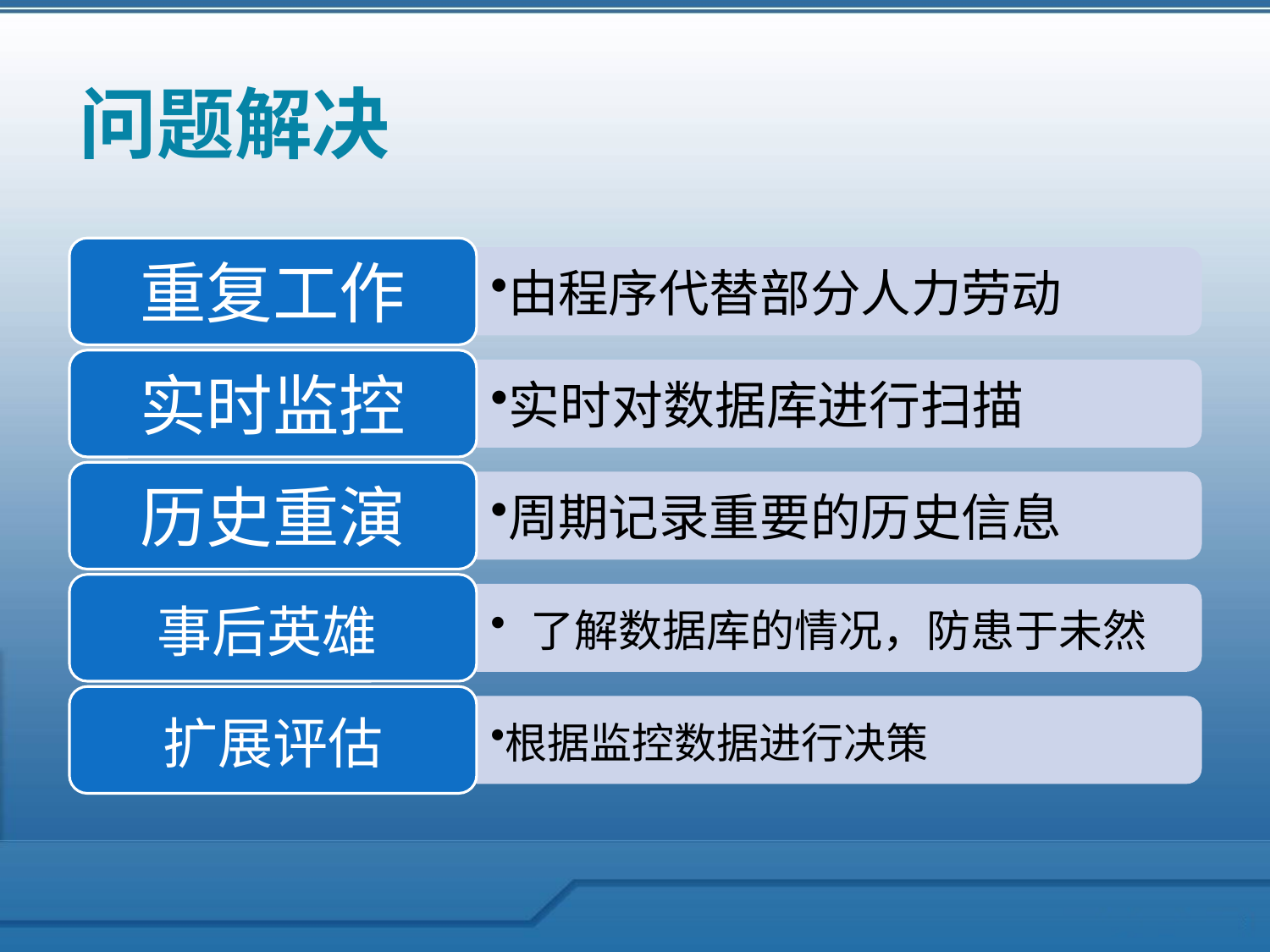

# 问题解决
事后英雄
了解数据库的情况，防患于未然
扩展评估
根据监控数据进行决策
实时监控
历史重演
周期记录重要的历史信息
实时对数据库进行扫描
重复工作
由程序代替部分人力劳动